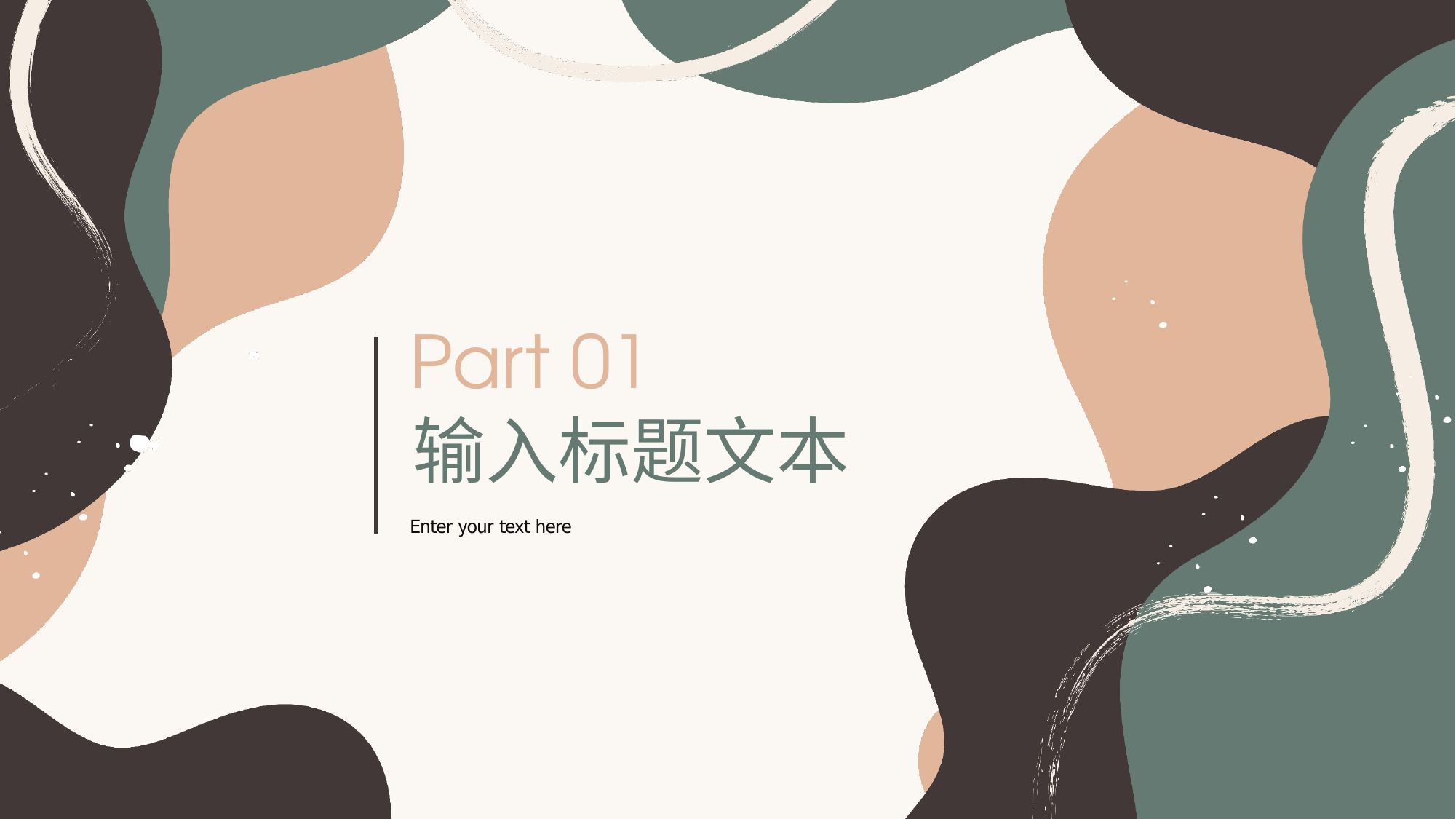

Part 01
输入标题文本
Enter your text here